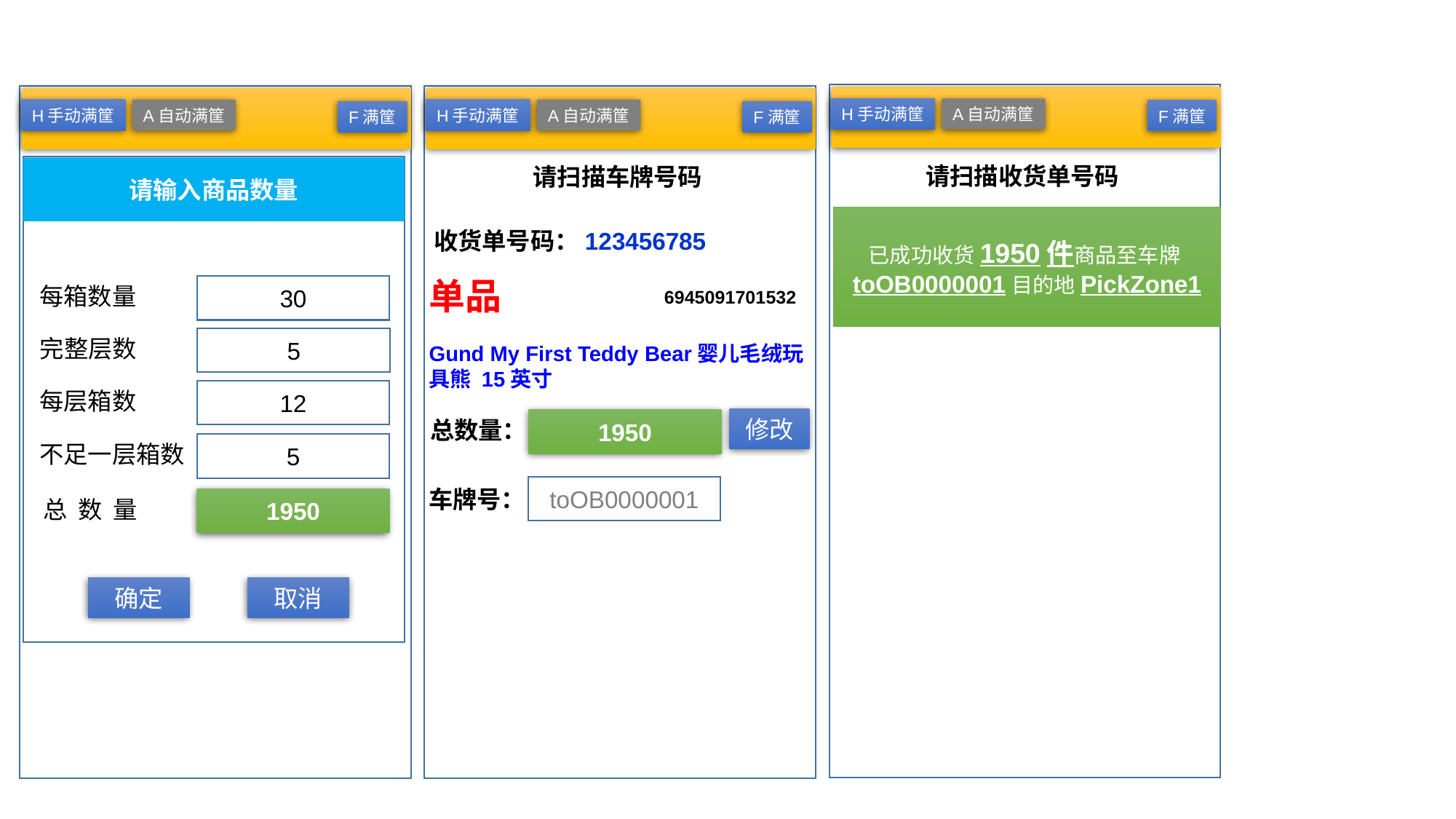

#

H手动满筐
A自动满筐
H手动满筐
A自动满筐
H手动满筐
A自动满筐
F满筐
F满筐
F满筐
请扫描收货单号码
请输入商品数量

请输入商品数量
请扫描车牌号码
已成功收货1950件商品至车牌toOB0000001目的地PickZone1
收货单号码：123456785
收货单号码：123456785
单品
6945091701532
Gund My First Teddy Bear婴儿毛绒玩具熊 15英寸
单品
6945091701532
Gund My First Teddy Bear婴儿毛绒玩具熊 15英寸
每箱数量
30
完整层数
5
每层箱数
12
修改
1950
总数量：
不足一层箱数
5
toOB0000001
车牌号：
总  数  量
1950
确定
取消